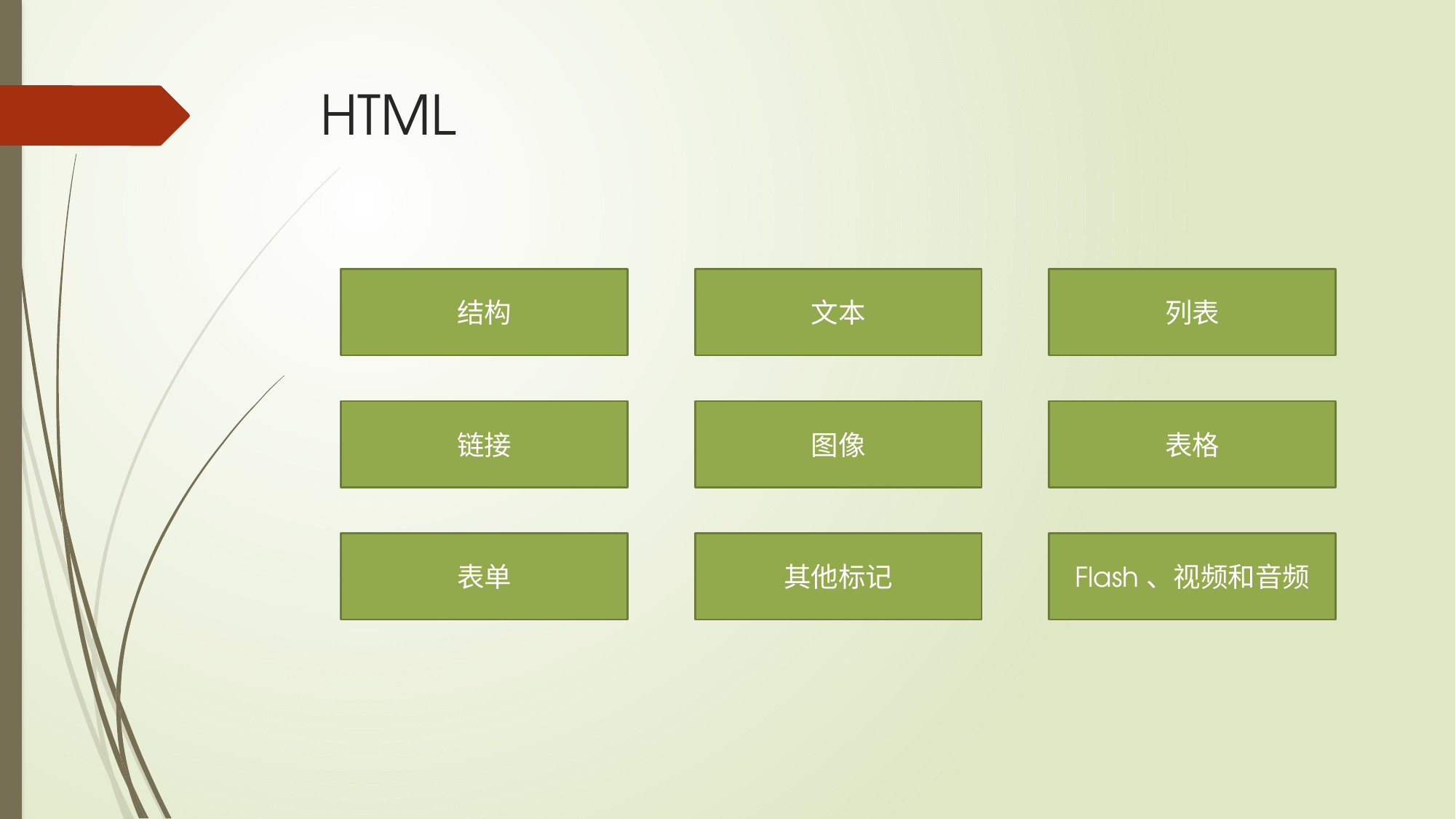

# HTML
文本
结构
列表
图像
链接
表格
其他标记
表单
Flash、视频和音频